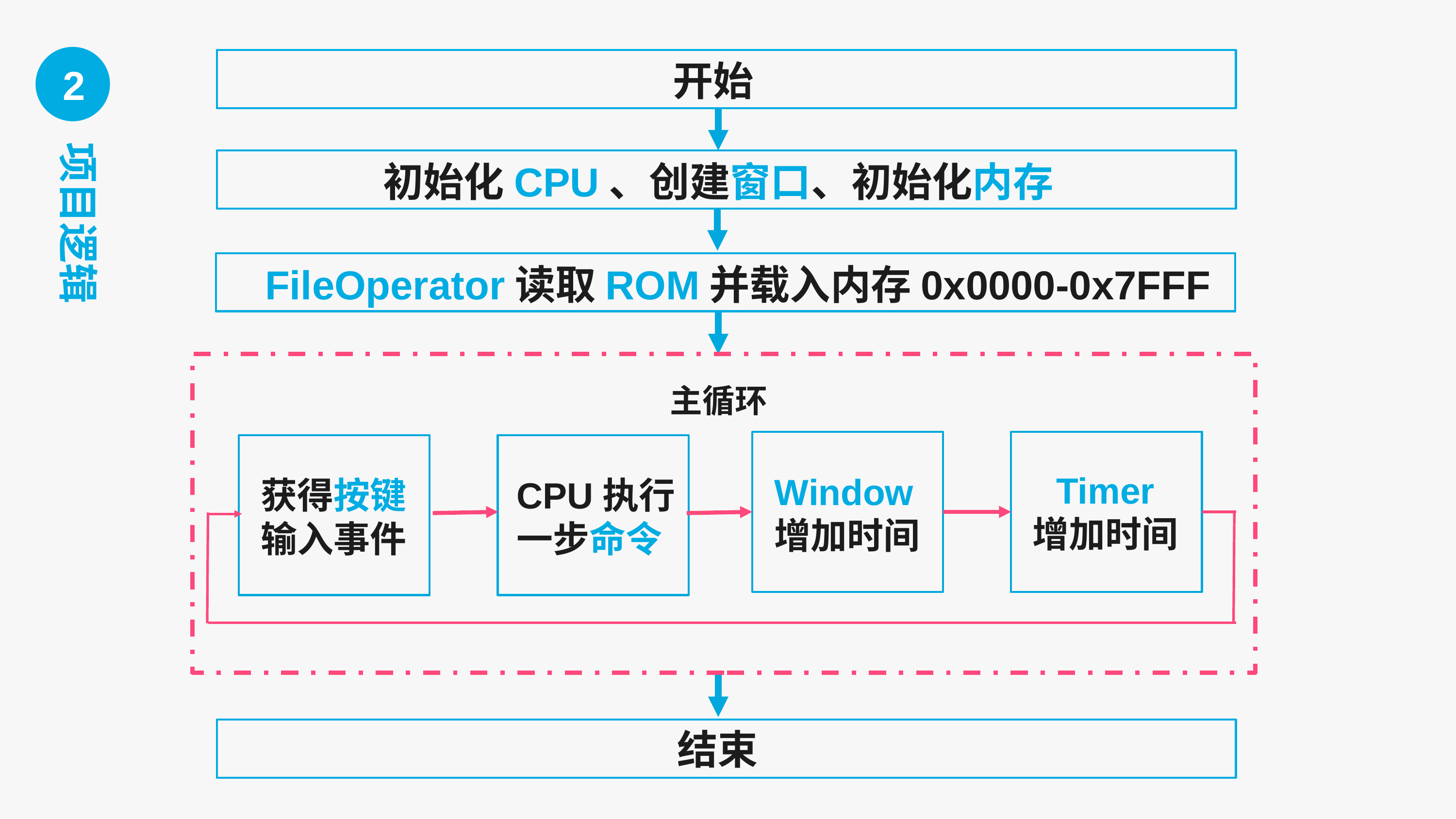

开始
2
项目逻辑

初始化CPU、创建窗口、初始化内存

FileOperator读取ROM并载入内存0x0000-0x7FFF

主循环

Timer
增加时间
Window增加时间
获得按键输入事件
CPU执行一步命令

结束